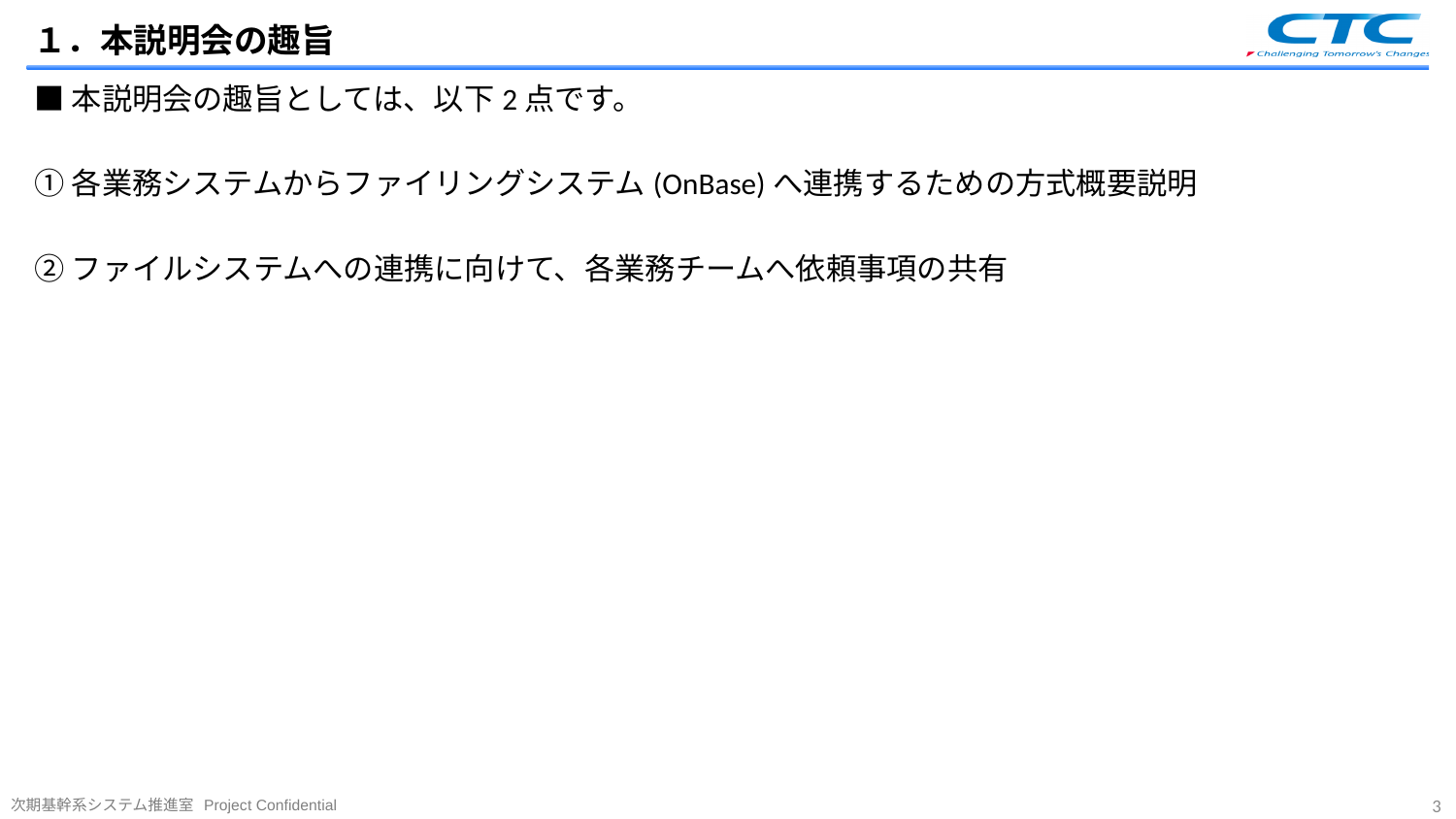

# １．本説明会の趣旨
■本説明会の趣旨としては、以下2点です。

①各業務システムからファイリングシステム(OnBase)へ連携するための方式概要説明

②ファイルシステムへの連携に向けて、各業務チームへ依頼事項の共有

3